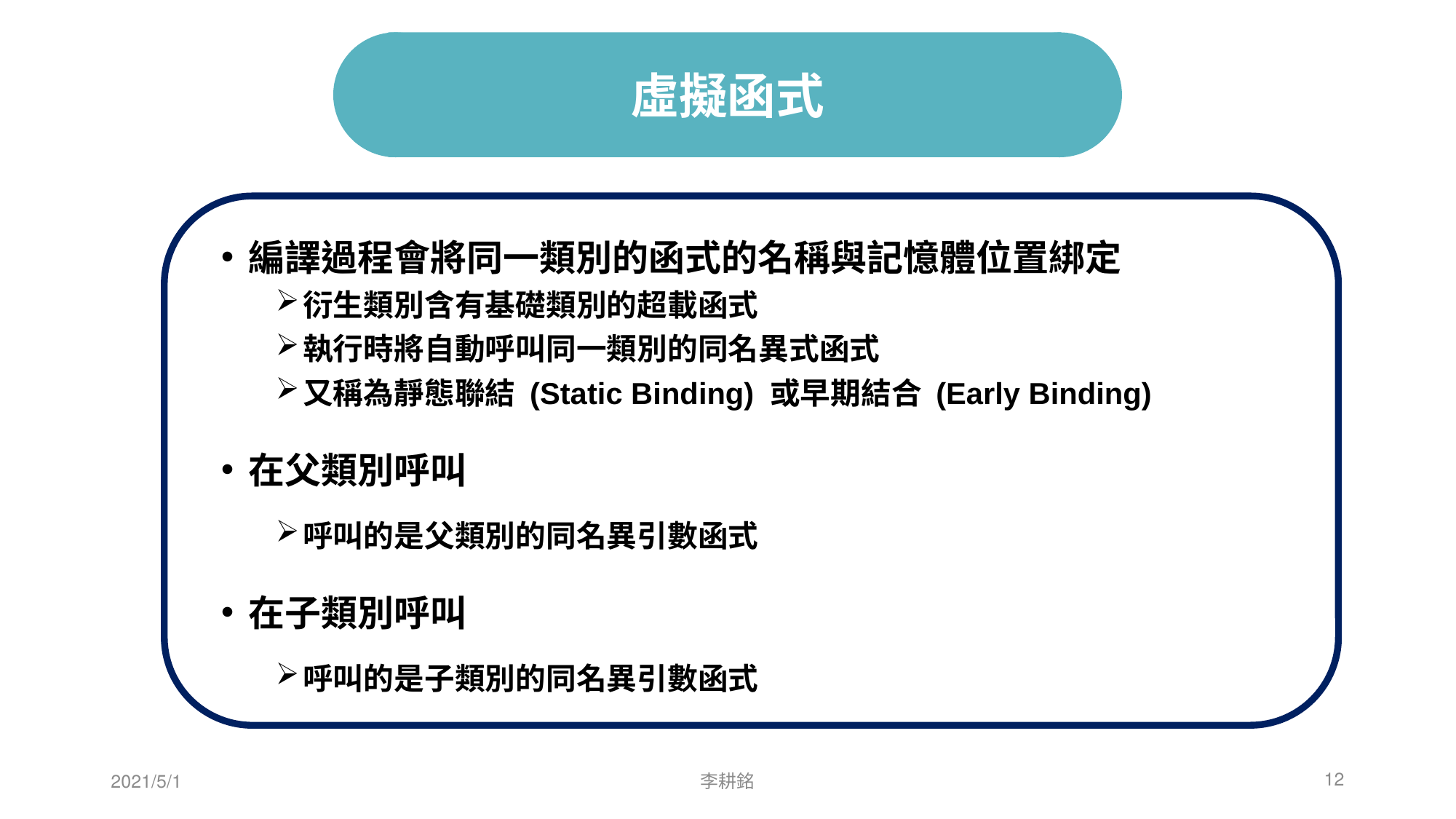

# 虛擬函式

編譯過程會將同一類別的函式的名稱與記憶體位置綁定
衍生類別含有基礎類別的超載函式
執行時將自動呼叫同一類別的同名異式函式
又稱為靜態聯結 (Static Binding) 或早期結合 (Early Binding)
在父類別呼叫
呼叫的是父類別的同名異引數函式
在子類別呼叫
呼叫的是子類別的同名異引數函式

2021/5/1
李耕銘
12